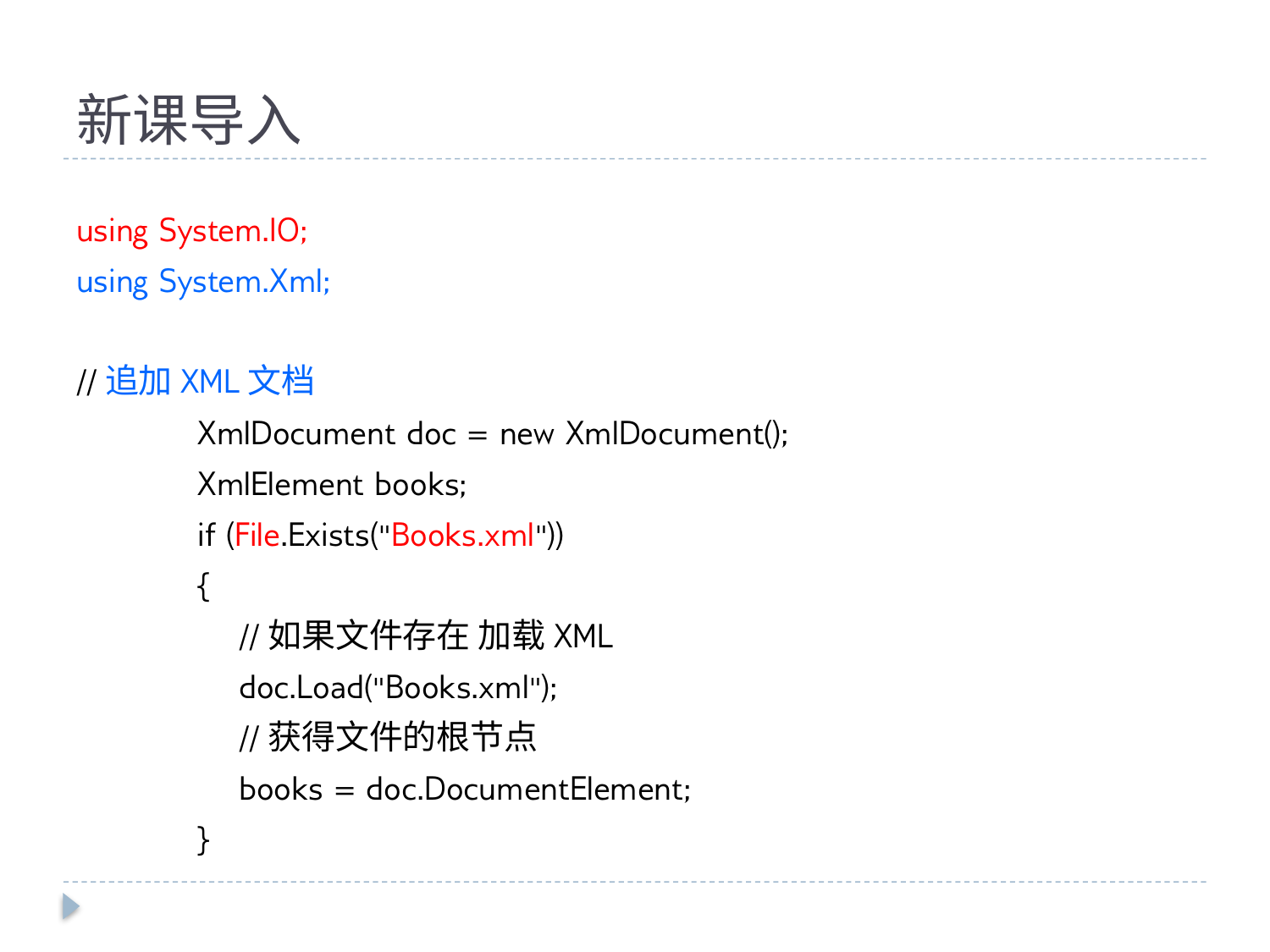

# 新课导入
using System.IO;
using System.Xml;

//追加XML文档
            XmlDocument doc = new XmlDocument();
            XmlElement books;
            if (File.Exists("Books.xml"))
            {
                //如果文件存在 加载XML
                doc.Load("Books.xml");
                //获得文件的根节点
                books = doc.DocumentElement;
            }